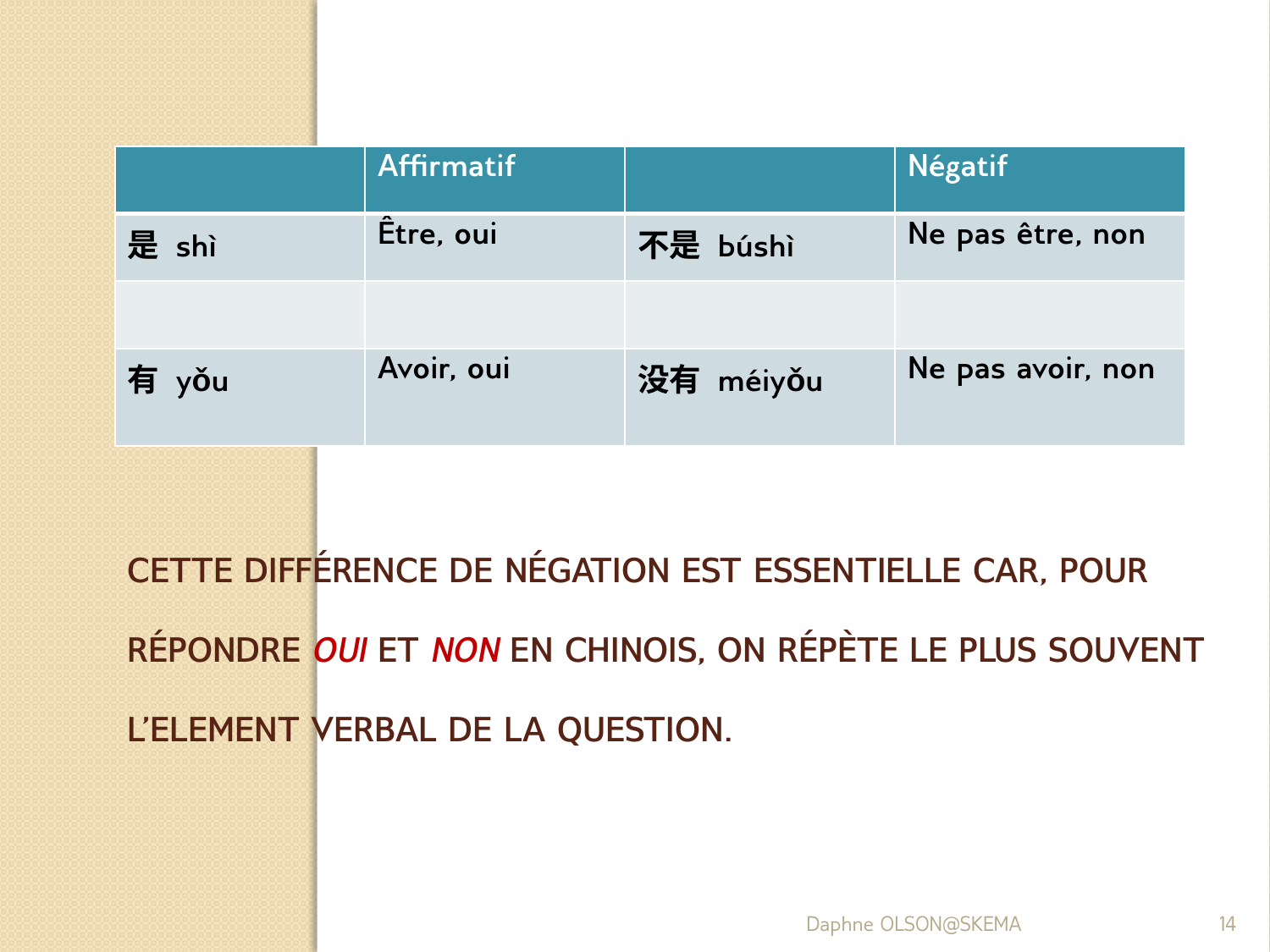

|  | Affirmatif |  | Négatif |
| --- | --- | --- | --- |
| 是 shì | Être, oui | 不是 búshì | Ne pas être, non |
|  |  |  |  |
| 有 yǒu | Avoir, oui | 没有 méiyǒu | Ne pas avoir, non |

# Cette différence de négation est essentielle car, pour répondre oui et non en chinois, on répète le plus souvent l’element verbal de la question.
Daphne OLSON@SKEMA
14